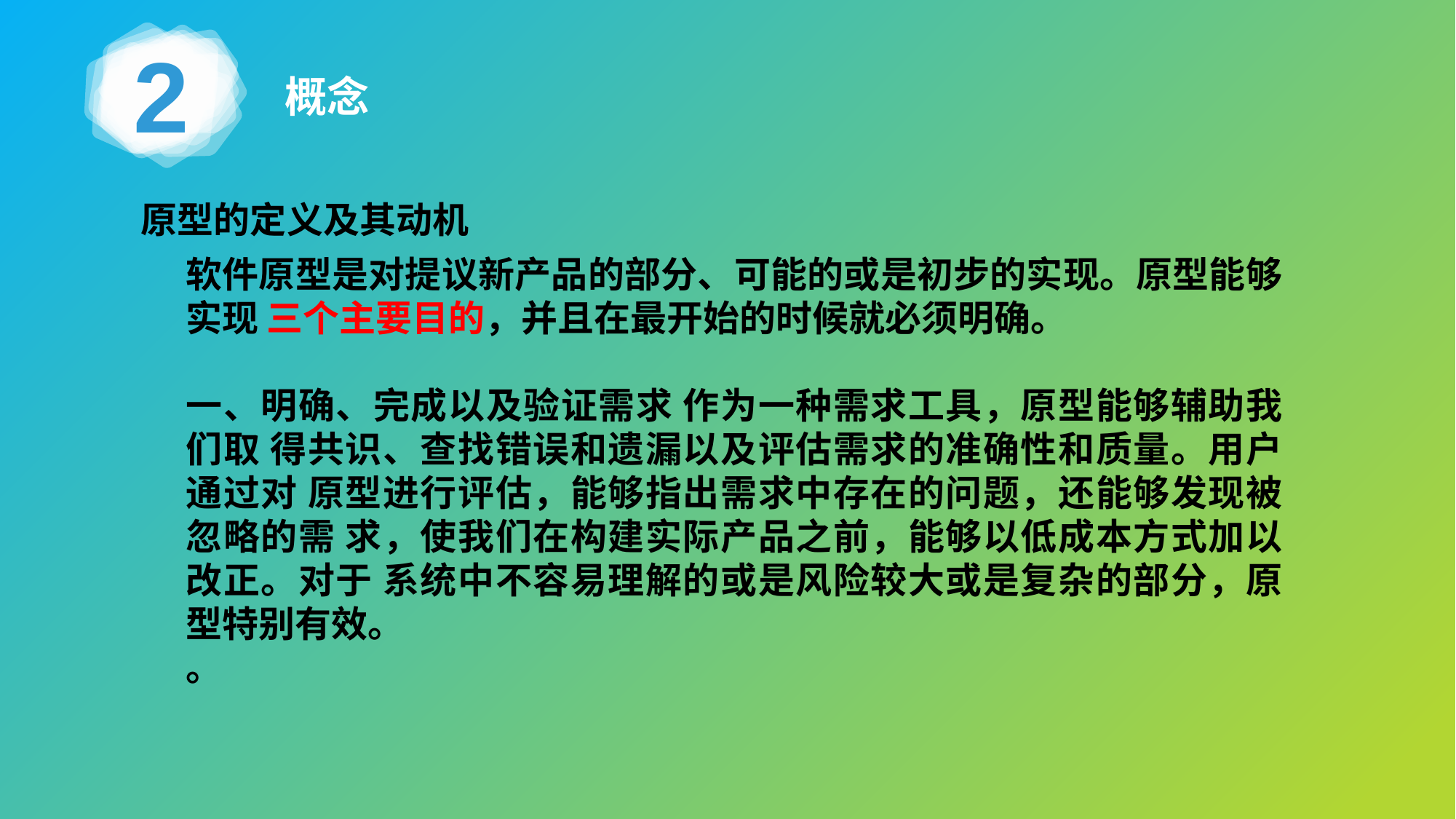

2

概念
原型的定义及其动机
软件原型是对提议新产品的部分、可能的或是初步的实现。原型能够实现 三个主要目的，并且在最开始的时候就必须明确。

一、明确、完成以及验证需求 作为一种需求工具，原型能够辅助我们取 得共识、查找错误和遗漏以及评估需求的准确性和质量。用户通过对 原型进行评估，能够指出需求中存在的问题，还能够发现被忽略的需 求，使我们在构建实际产品之前，能够以低成本方式加以改正。对于 系统中不容易理解的或是风险较大或是复杂的部分，原型特别有效。
。